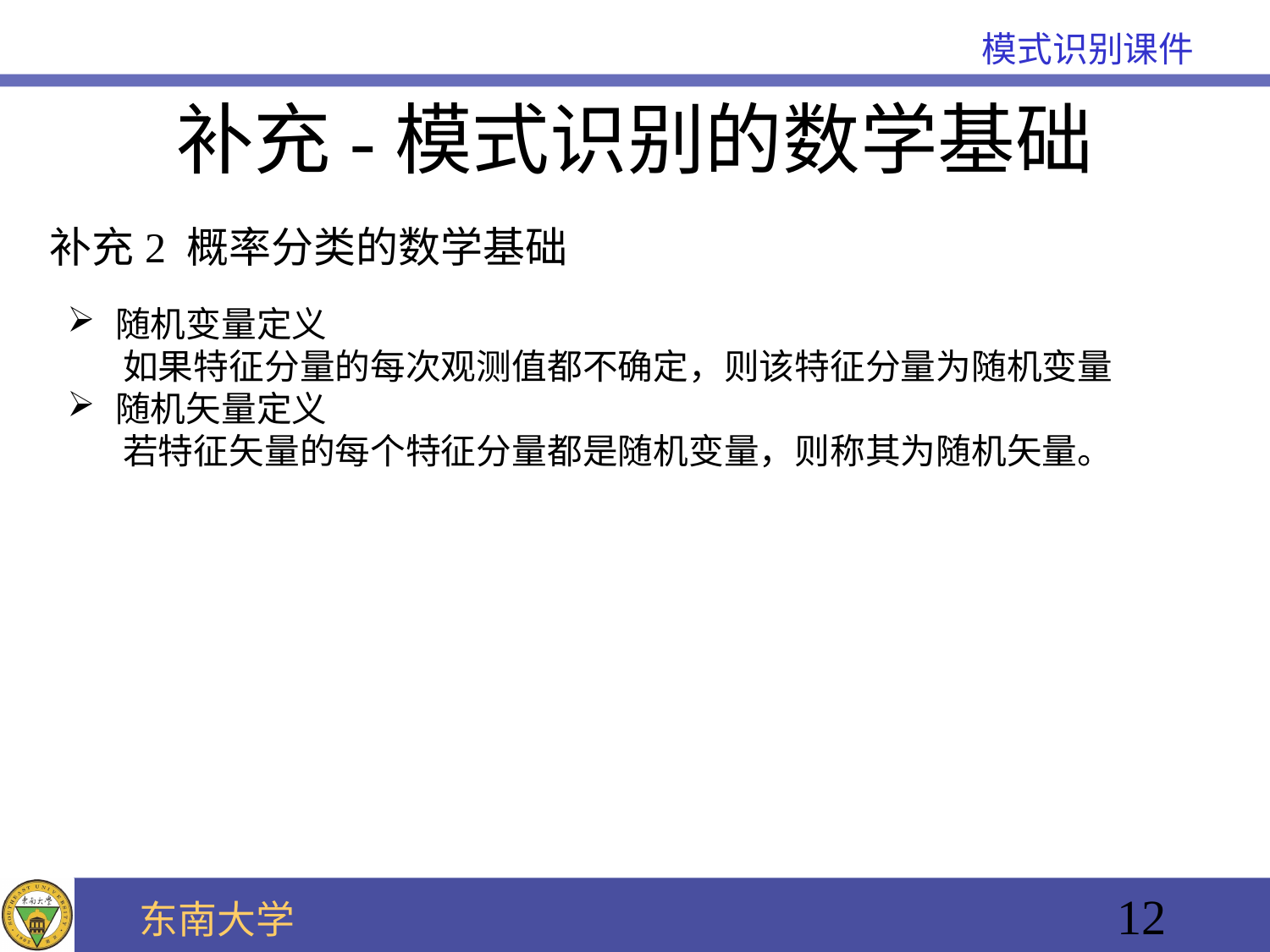

补充-模式识别的数学基础
补充2 概率分类的数学基础
随机变量定义
      如果特征分量的每次观测值都不确定，则该特征分量为随机变量
随机矢量定义
      若特征矢量的每个特征分量都是随机变量，则称其为随机矢量。
12